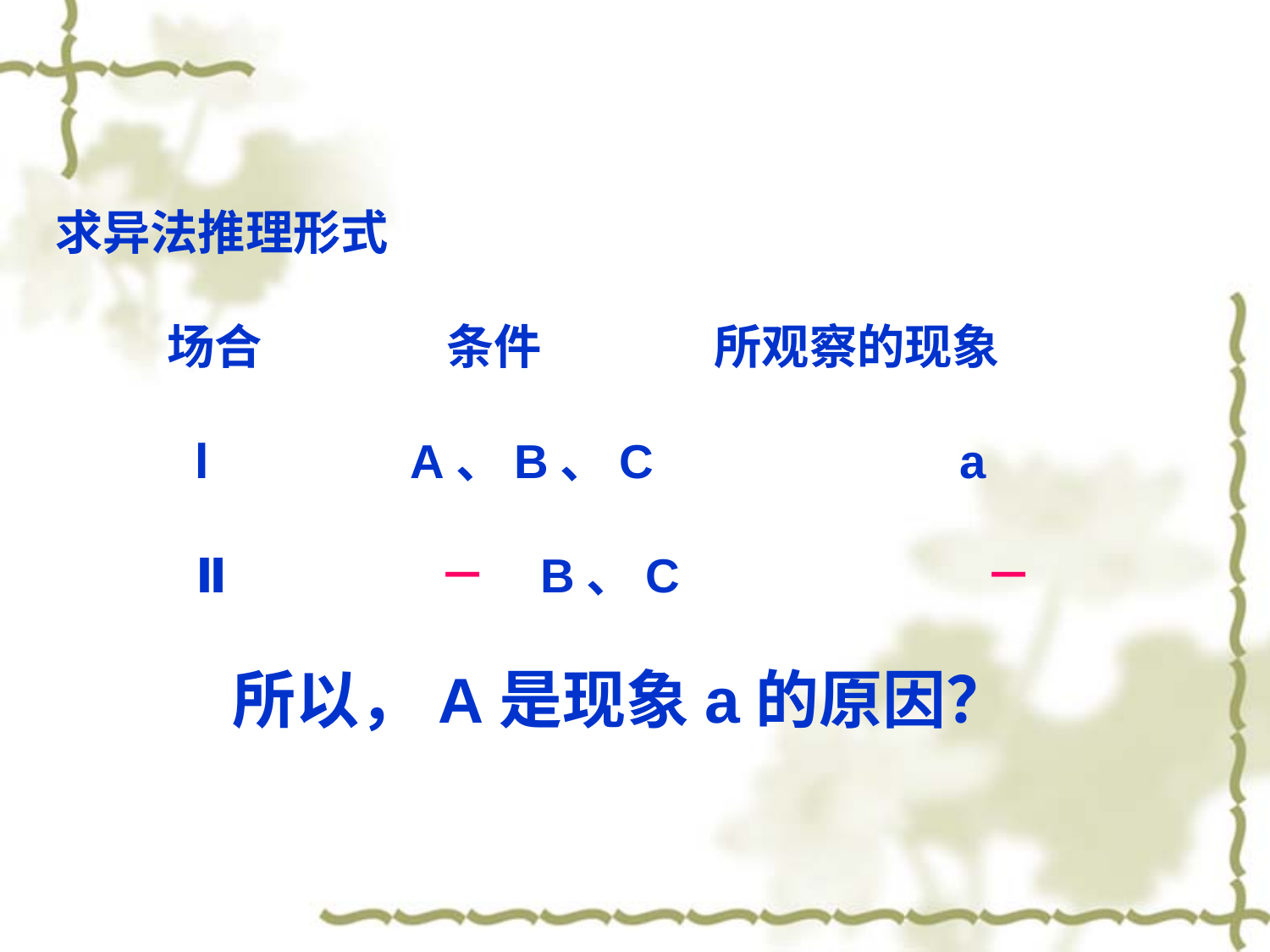

求异法推理形式
      场合                 条件                所观察的现象
       Ⅰ                A、B、C                       a
       Ⅱ               －    B、C                      －
            所以，A是现象a的原因？